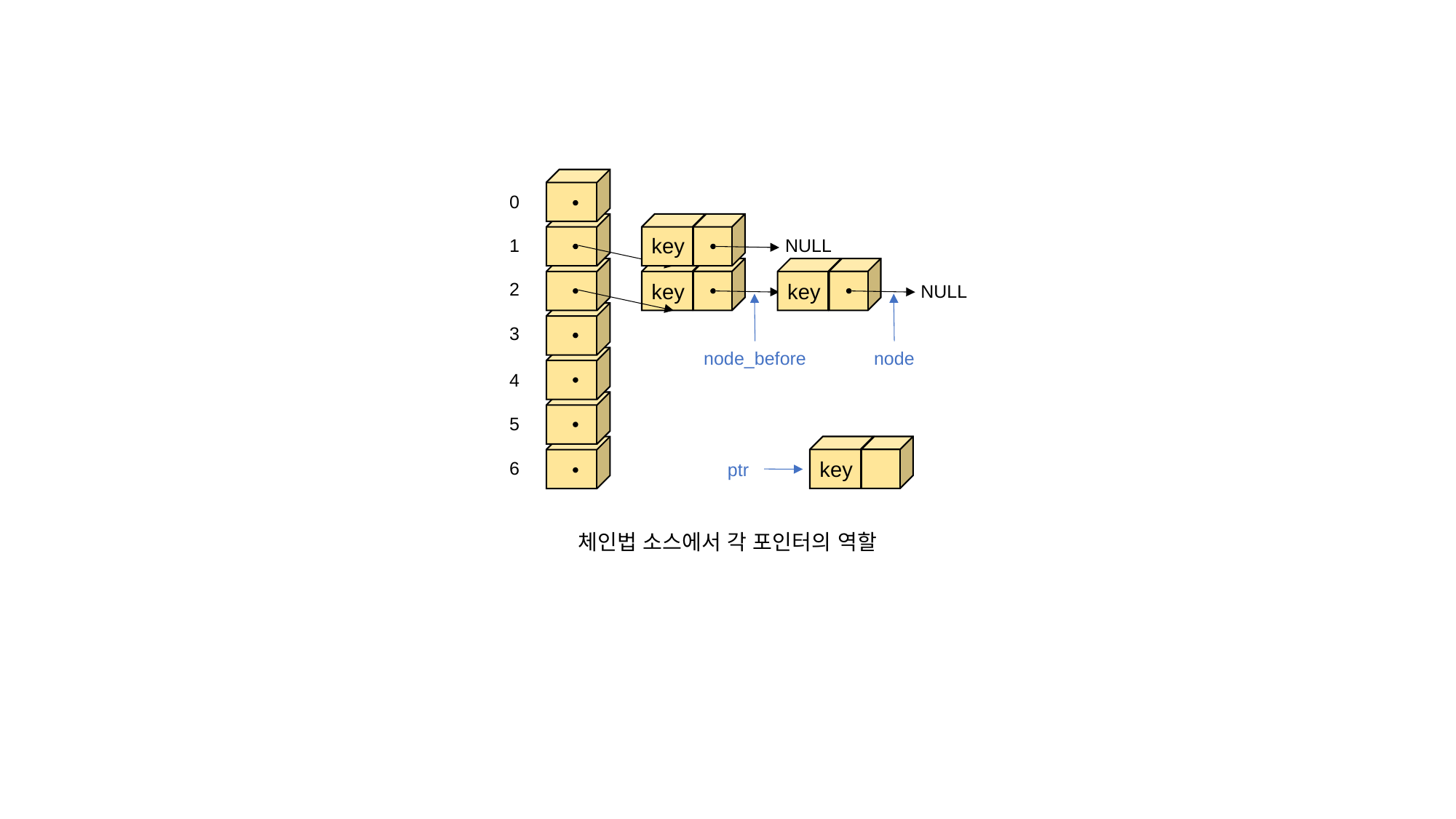

0

key
1
NULL

2
key
key
NULL

3

node_before
node

4

5

key
6
ptr

체인법 소스에서 각 포인터의 역할